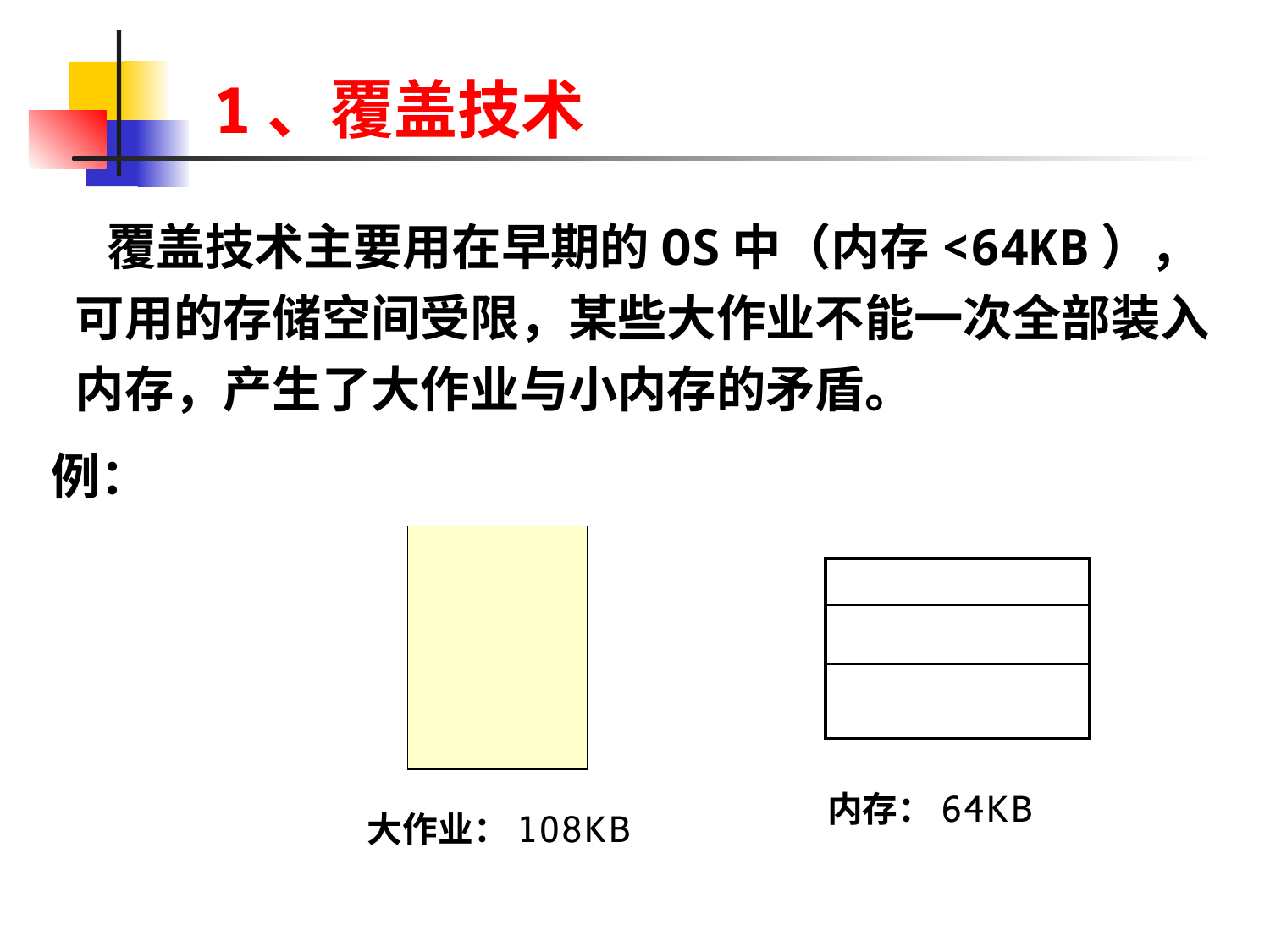

# 1、覆盖技术
      覆盖技术主要用在早期的OS中（内存<64KB），可用的存储空间受限，某些大作业不能一次全部装入内存，产生了大作业与小内存的矛盾。
 例：

|  |
| --- |
|  |
|  |
内存：64KB
大作业：108KB